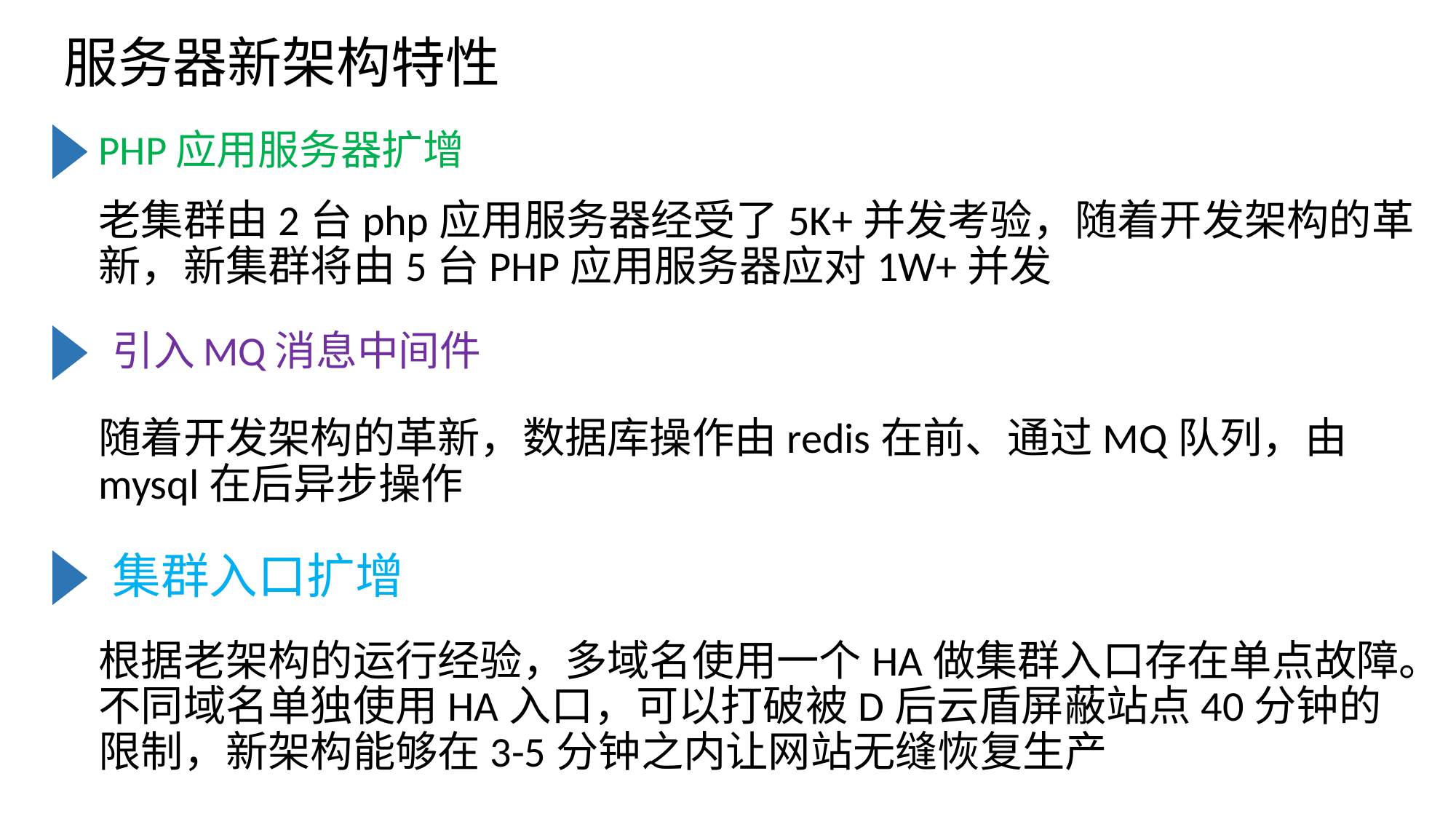

# 服务器新架构特性
PHP应用服务器扩增

老集群由2台php应用服务器经受了5K+并发考验，随着开发架构的革新，新集群将由5台PHP应用服务器应对1W+并发
引入MQ消息中间件

随着开发架构的革新，数据库操作由redis在前、通过MQ队列，由mysql在后异步操作
集群入口扩增

根据老架构的运行经验，多域名使用一个HA做集群入口存在单点故障。不同域名单独使用HA入口，可以打破被D后云盾屏蔽站点40分钟的限制，新架构能够在3-5分钟之内让网站无缝恢复生产